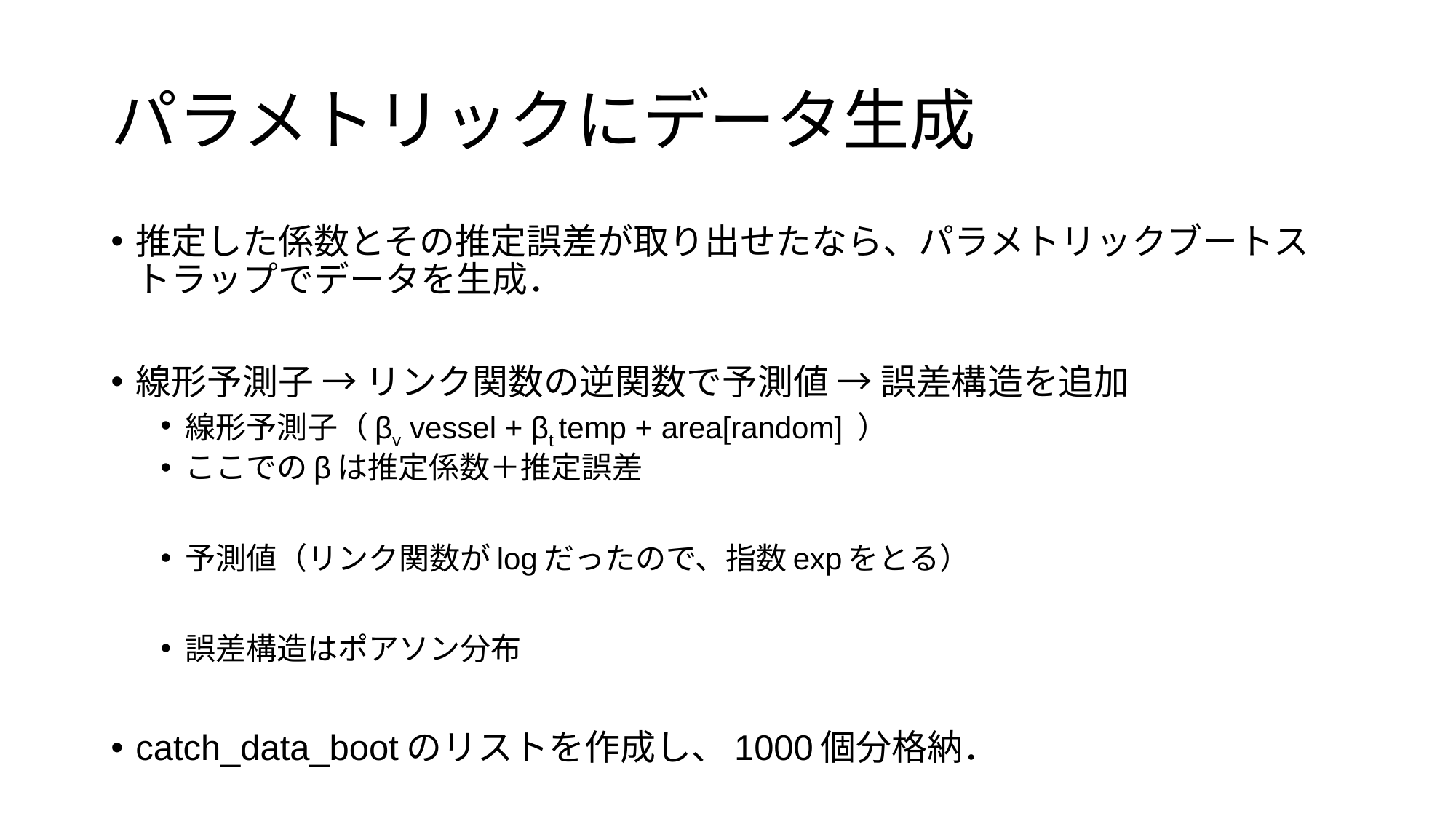

# パラメトリックにデータ生成
推定した係数とその推定誤差が取り出せたなら、パラメトリックブートストラップでデータを生成．

線形予測子 → リンク関数の逆関数で予測値 → 誤差構造を追加
線形予測子（βv vessel + βt temp + area[random] ）
ここでのβは推定係数＋推定誤差

予測値（リンク関数がlogだったので、指数expをとる）

誤差構造はポアソン分布

catch_data_bootのリストを作成し、1000個分格納．